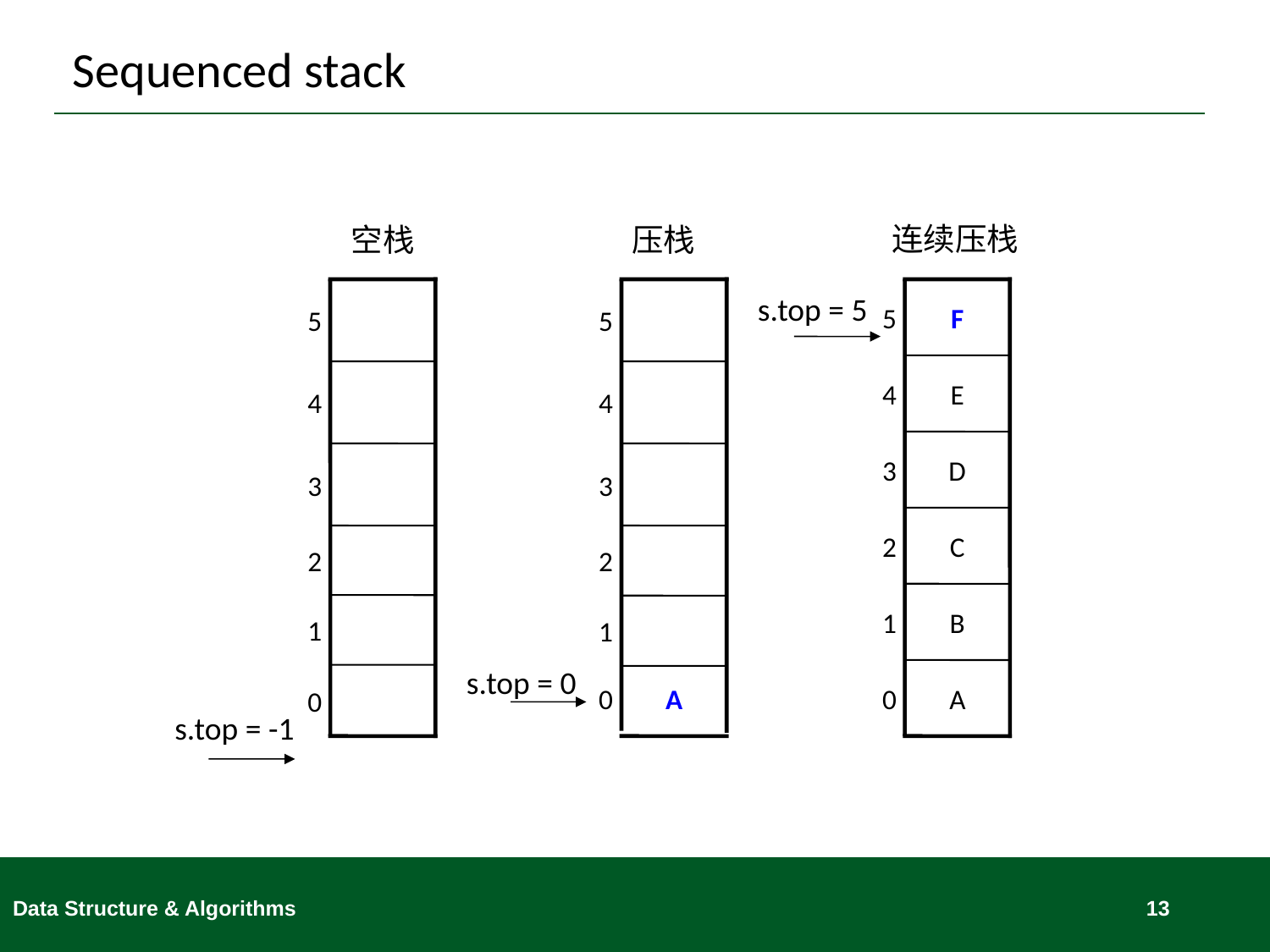

# Sequenced stack
连续压栈
空栈
压栈
5

5

5

F

s.top = 5

4

E

4

4

3

D

3

3

2

C

2

2

1

B

1

1

s.top = 0
0

A

0

0

A

s.top = -1

Data Structure & Algorithms
13